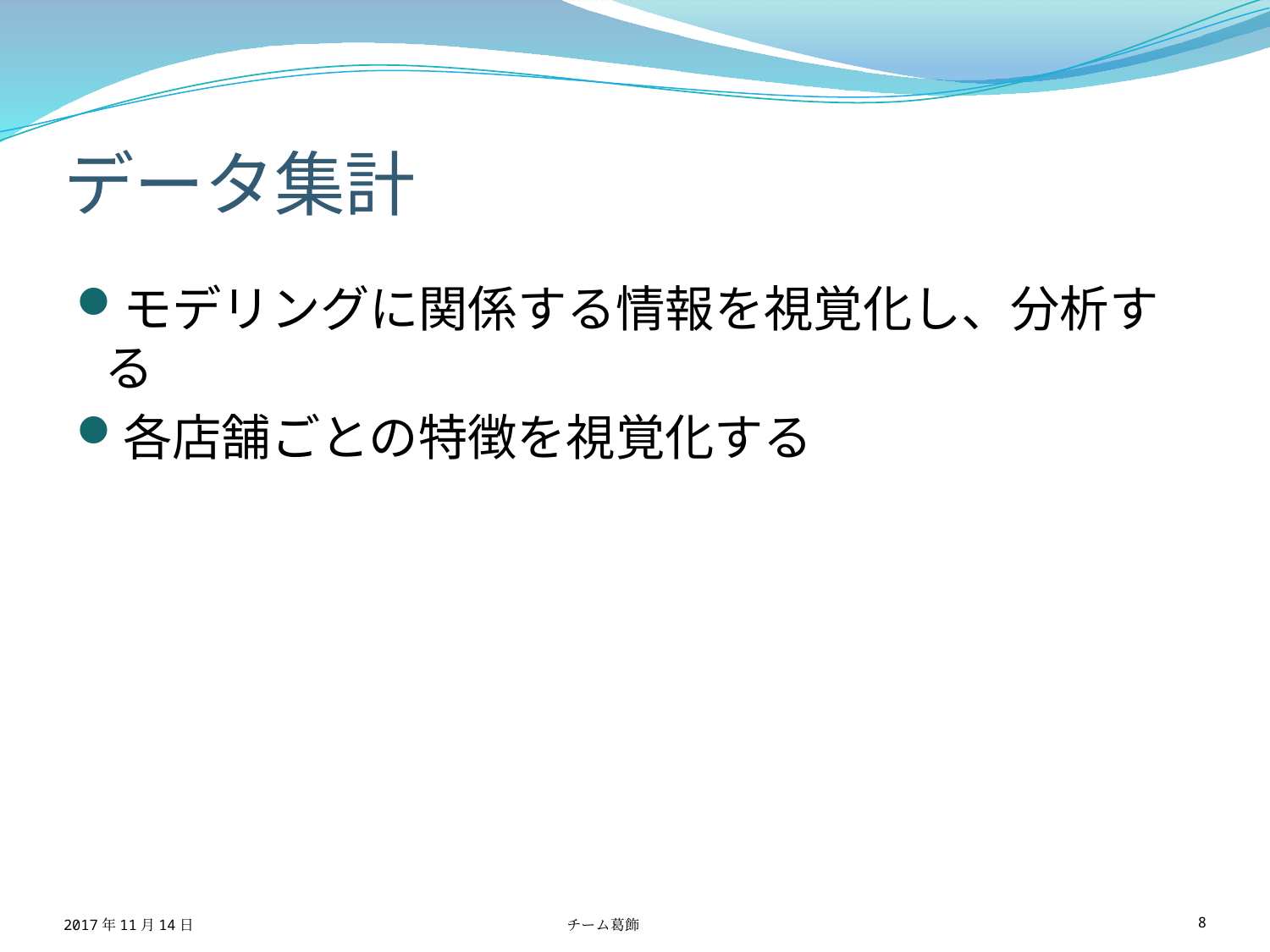

# データ集計
モデリングに関係する情報を視覚化し、分析する
各店舗ごとの特徴を視覚化する

2017年11月14日
チーム葛飾
8